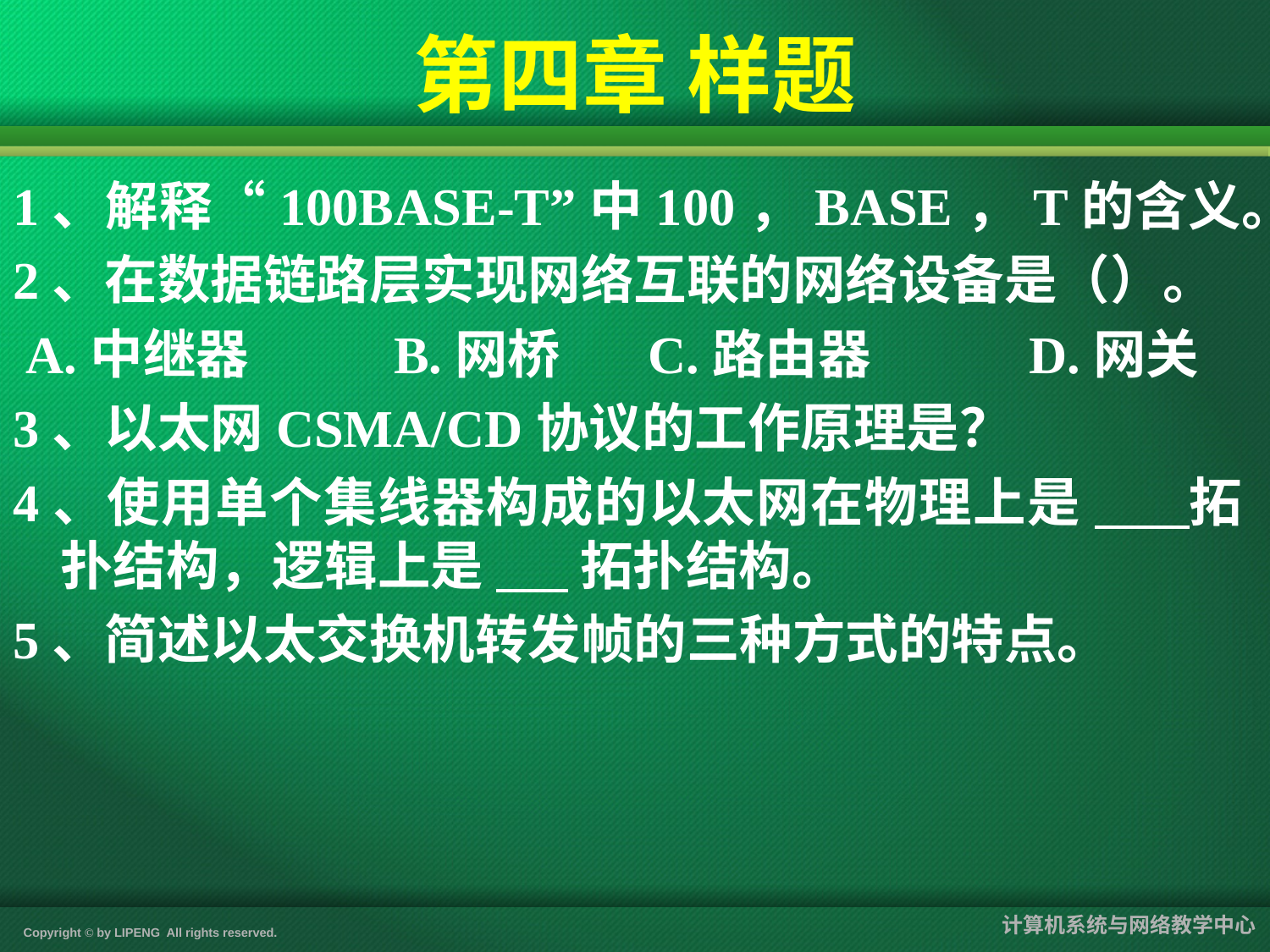

第四章 样题

1、解释“100BASE-T”中100，BASE，T的含义。
2、在数据链路层实现网络互联的网络设备是（）。
 A.中继器   	B.网桥   	C.路由器    	D.网关
3、以太网CSMA/CD协议的工作原理是？
4、使用单个集线器构成的以太网在物理上是        拓扑结构，逻辑上是        拓扑结构。
5、简述以太交换机转发帧的三种方式的特点。